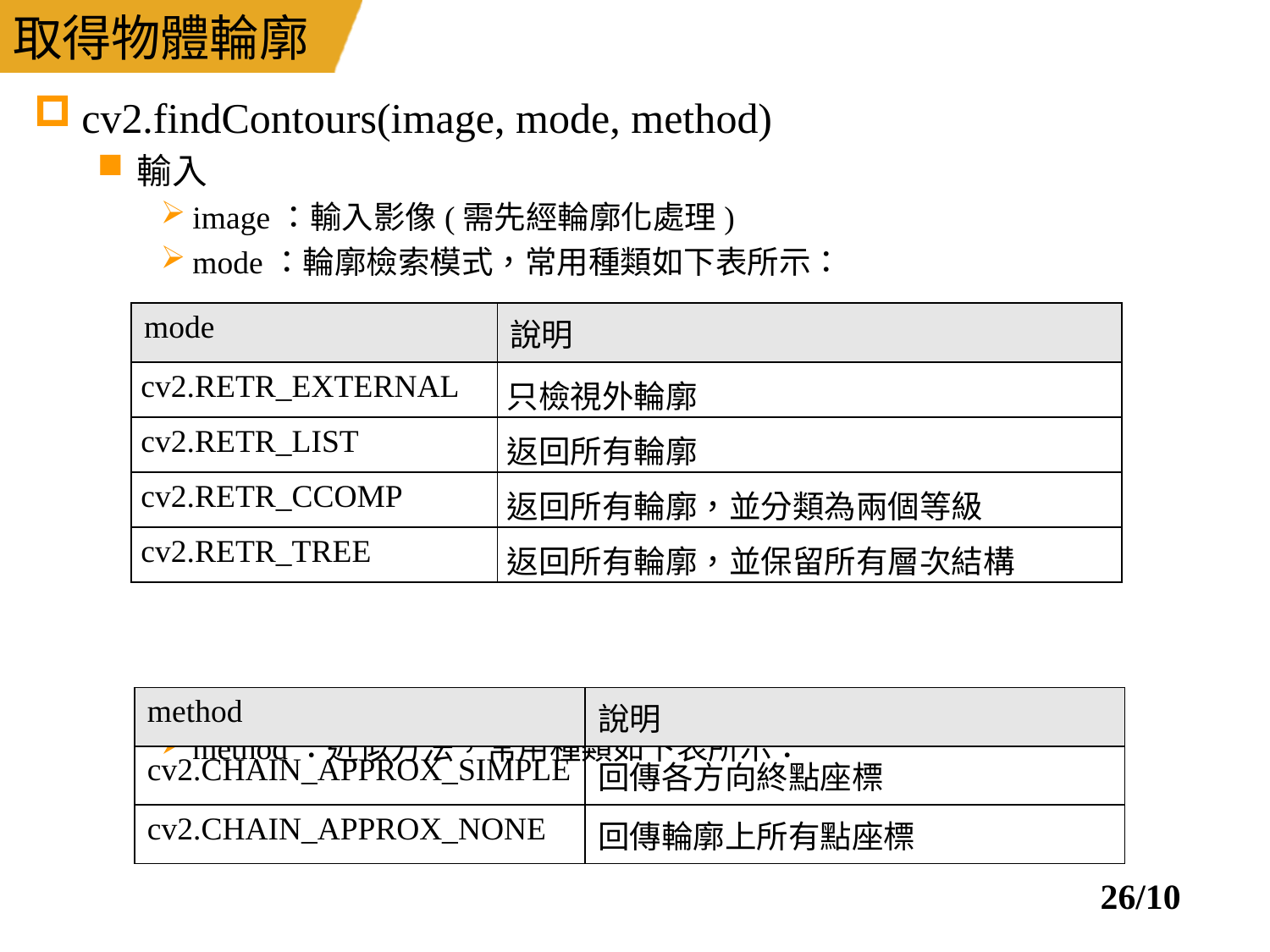

# 取得物體輪廓
cv2.findContours(image, mode, method)
輸入
image：輸入影像(需先經輪廓化處理)
mode：輪廓檢索模式，常用種類如下表所示：

method：近似方法，常用種類如下表所示：

| mode | 說明 |
| --- | --- |
| cv2.RETR\_EXTERNAL | 只檢視外輪廓 |
| cv2.RETR\_LIST | 返回所有輪廓 |
| cv2.RETR\_CCOMP | 返回所有輪廓，並分類為兩個等級 |
| cv2.RETR\_TREE | 返回所有輪廓，並保留所有層次結構 |
| method | 說明 |
| --- | --- |
| cv2.CHAIN\_APPROX\_SIMPLE | 回傳各方向終點座標 |
| cv2.CHAIN\_APPROX\_NONE | 回傳輪廓上所有點座標 |